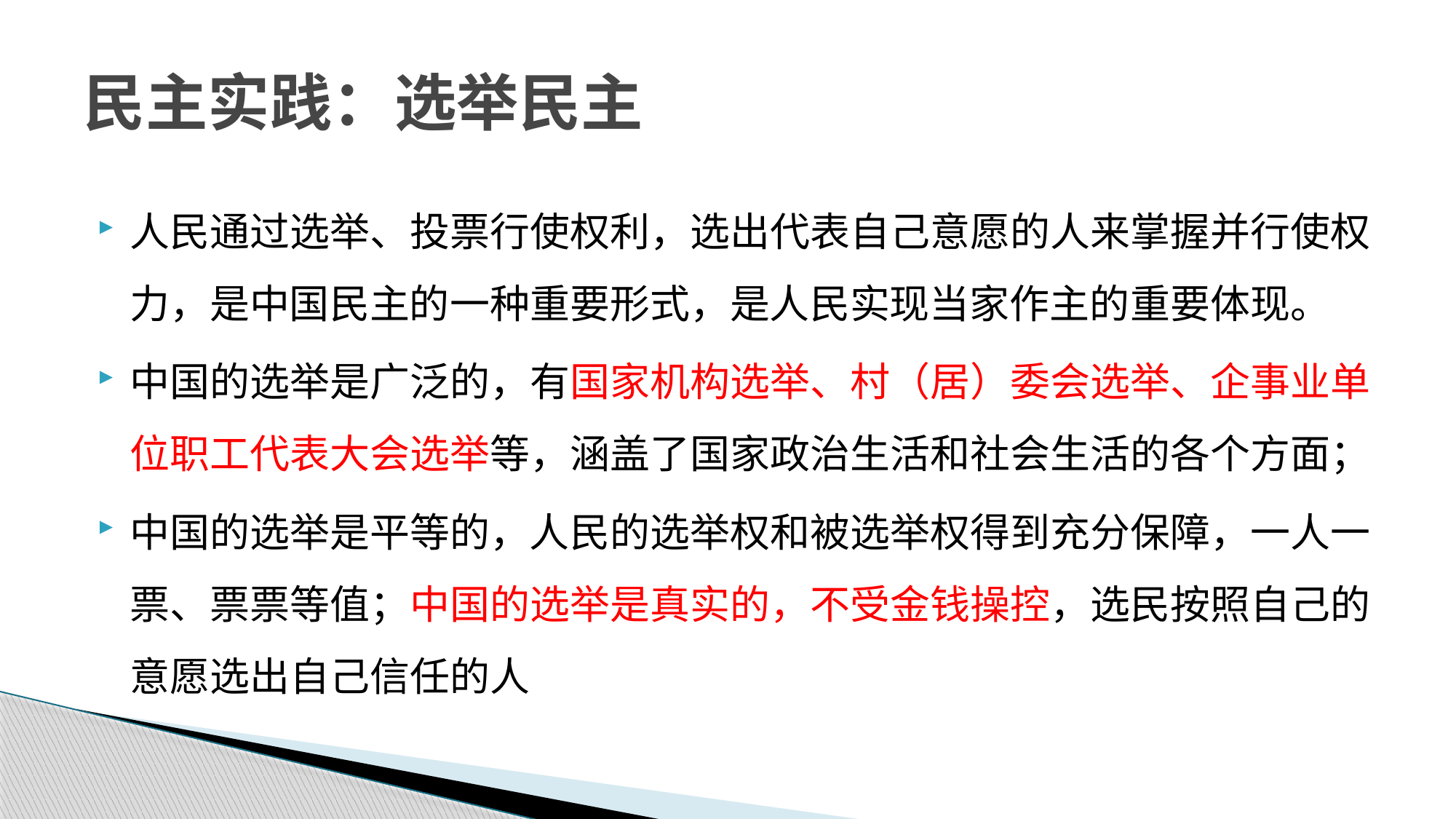

# 民主实践：选举民主
人民通过选举、投票行使权利，选出代表自己意愿的人来掌握并行使权力，是中国民主的一种重要形式，是人民实现当家作主的重要体现。
中国的选举是广泛的，有国家机构选举、村（居）委会选举、企事业单位职工代表大会选举等，涵盖了国家政治生活和社会生活的各个方面；
中国的选举是平等的，人民的选举权和被选举权得到充分保障，一人一票、票票等值；中国的选举是真实的，不受金钱操控，选民按照自己的意愿选出自己信任的人